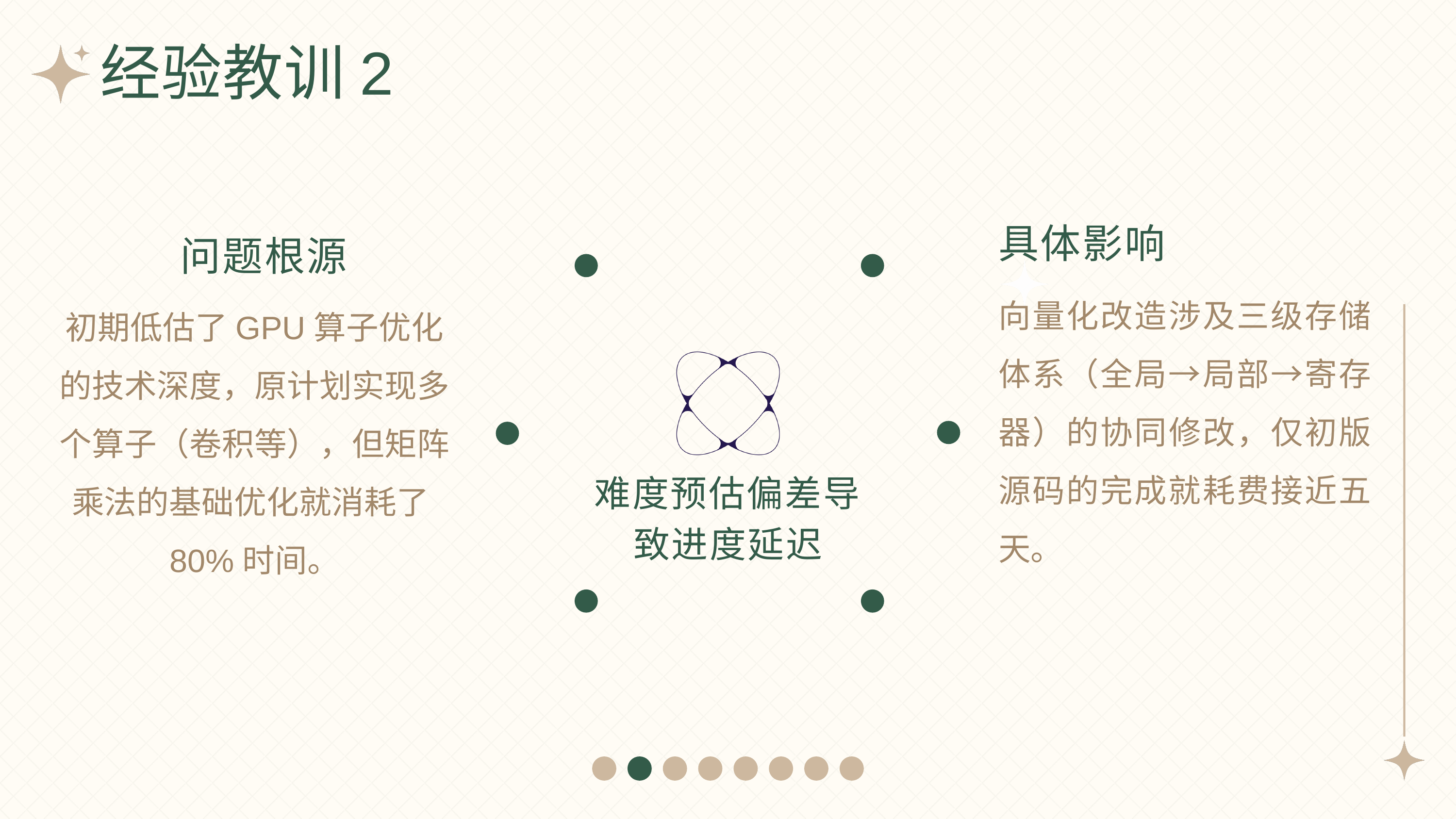

经验教训2

具体影响
问题根源

向量化改造涉及三级存储体系（全局→局部→寄存器）的协同修改，仅初版源码的完成就耗费接近五天。
初期低估了GPU算子优化的技术深度，原计划实现多个算子（卷积等），但矩阵乘法的基础优化就消耗了80%时间。

难度预估偏差导致进度延迟